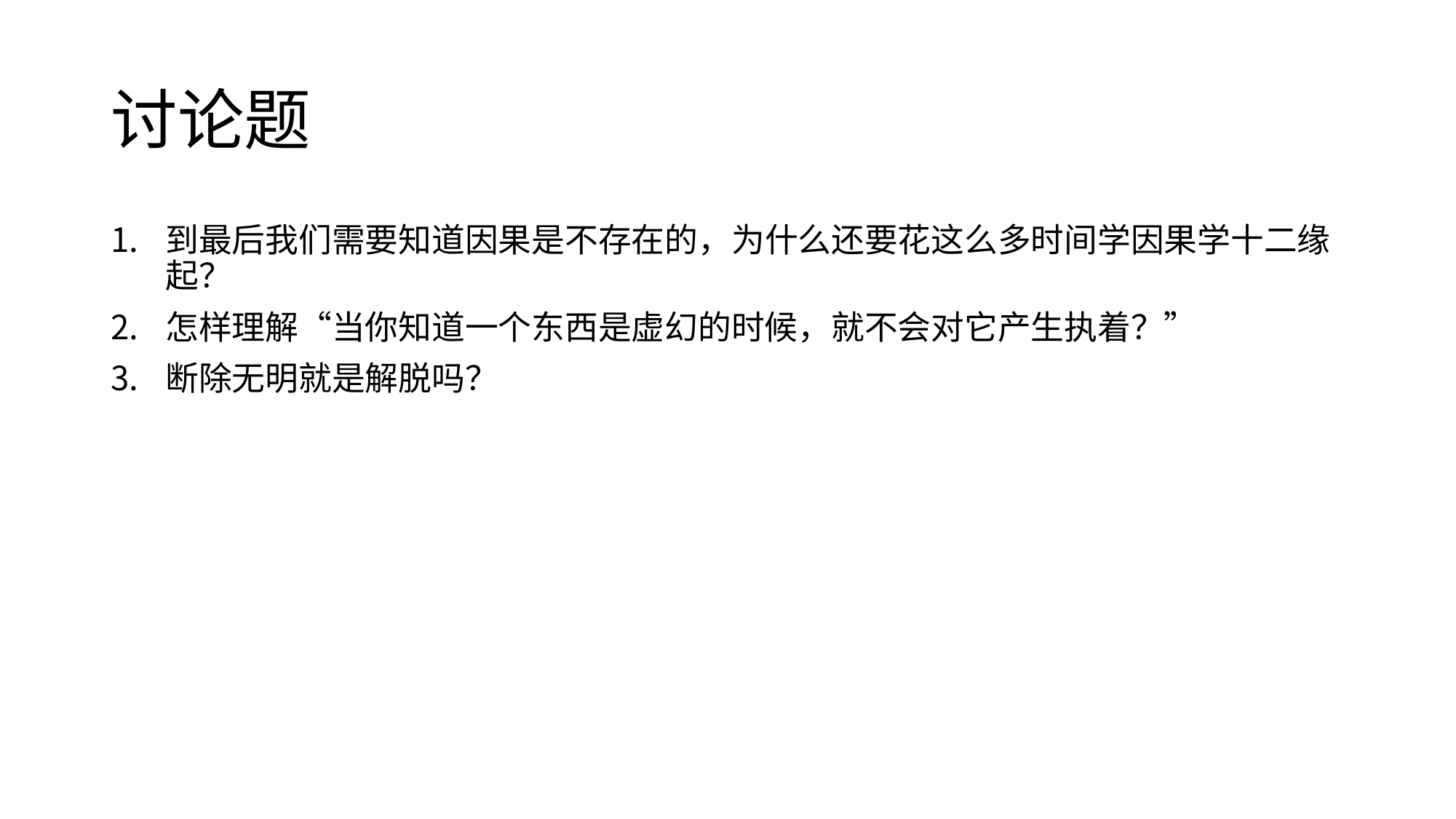

# 讨论题
到最后我们需要知道因果是不存在的，为什么还要花这么多时间学因果学十二缘起？
怎样理解“当你知道一个东西是虚幻的时候，就不会对它产生执着？”
断除无明就是解脱吗？